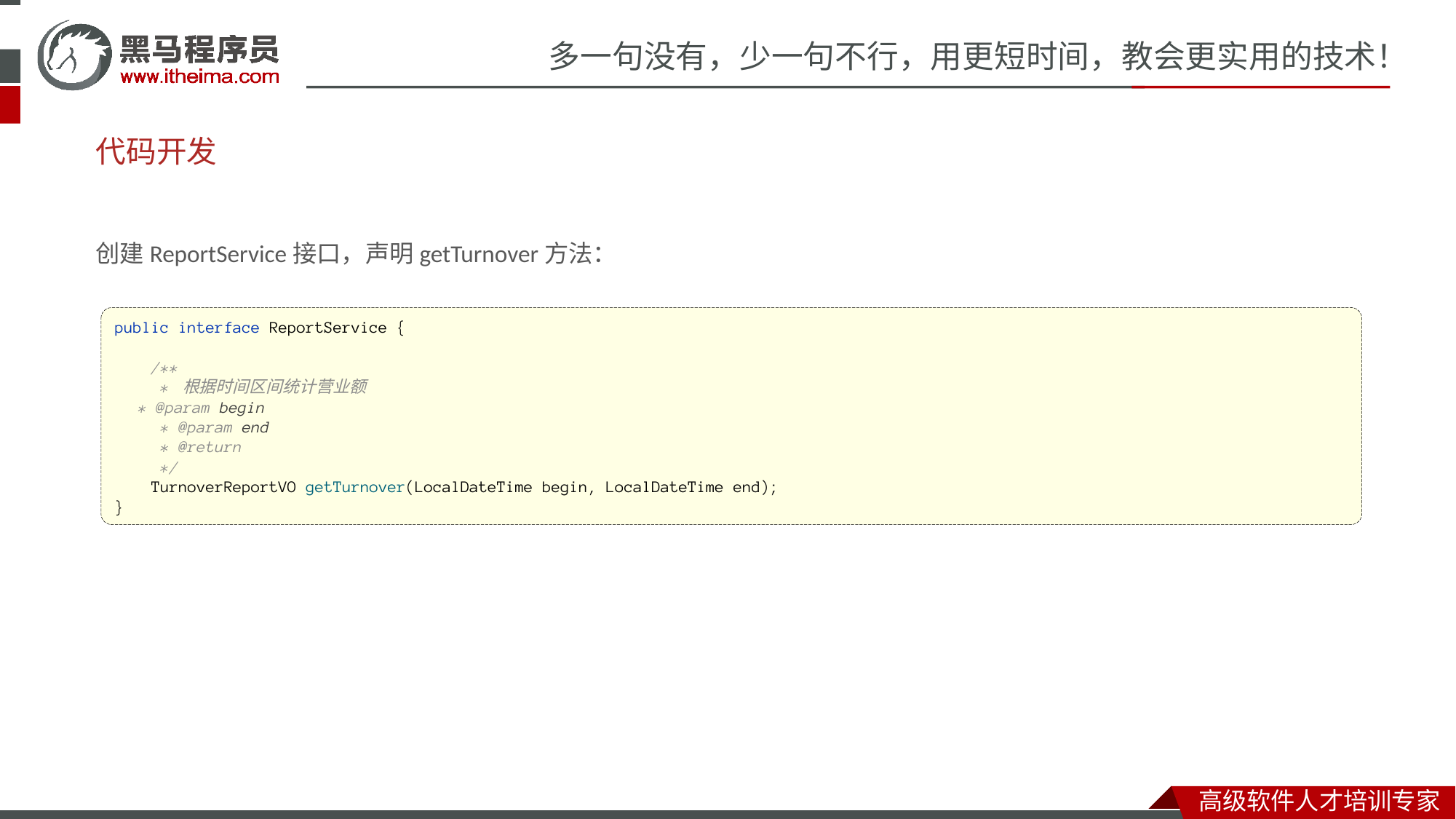

# 代码开发
创建ReportService接口，声明getTurnover方法：
public interface ReportService {
    /**
     * 根据时间区间统计营业额
     * @param begin
     * @param end
     * @return
     */
    TurnoverReportVO getTurnover(LocalDateTime begin, LocalDateTime end);
}